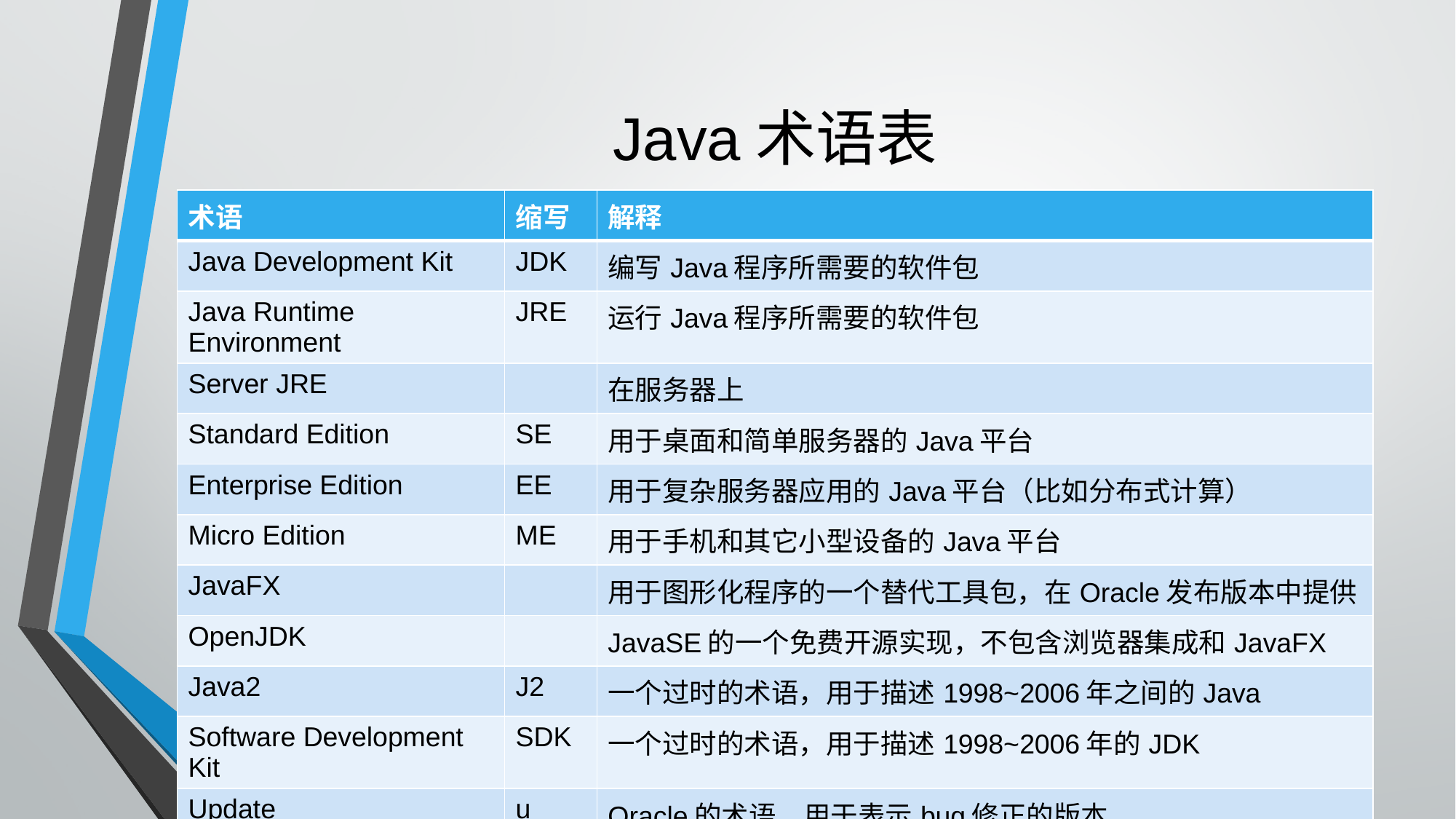

# Java术语表
| 术语 | 缩写 | 解释 |
| --- | --- | --- |
| Java Development Kit | JDK | 编写Java程序所需要的软件包 |
| Java Runtime Environment | JRE | 运行Java程序所需要的软件包 |
| Server JRE |  | 在服务器上 |
| Standard Edition | SE | 用于桌面和简单服务器的Java平台 |
| Enterprise Edition | EE | 用于复杂服务器应用的Java平台（比如分布式计算） |
| Micro Edition | ME | 用于手机和其它小型设备的Java平台 |
| JavaFX |  | 用于图形化程序的一个替代工具包，在Oracle发布版本中提供 |
| OpenJDK |  | JavaSE的一个免费开源实现，不包含浏览器集成和JavaFX |
| Java2 | J2 | 一个过时的术语，用于描述1998~2006年之间的Java |
| Software Development Kit | SDK | 一个过时的术语，用于描述1998~2006年的JDK |
| Update | u | Oracle的术语，用于表示bug修正的版本 |
| NetBeans |  | Oracle发布的Java开发IDE |